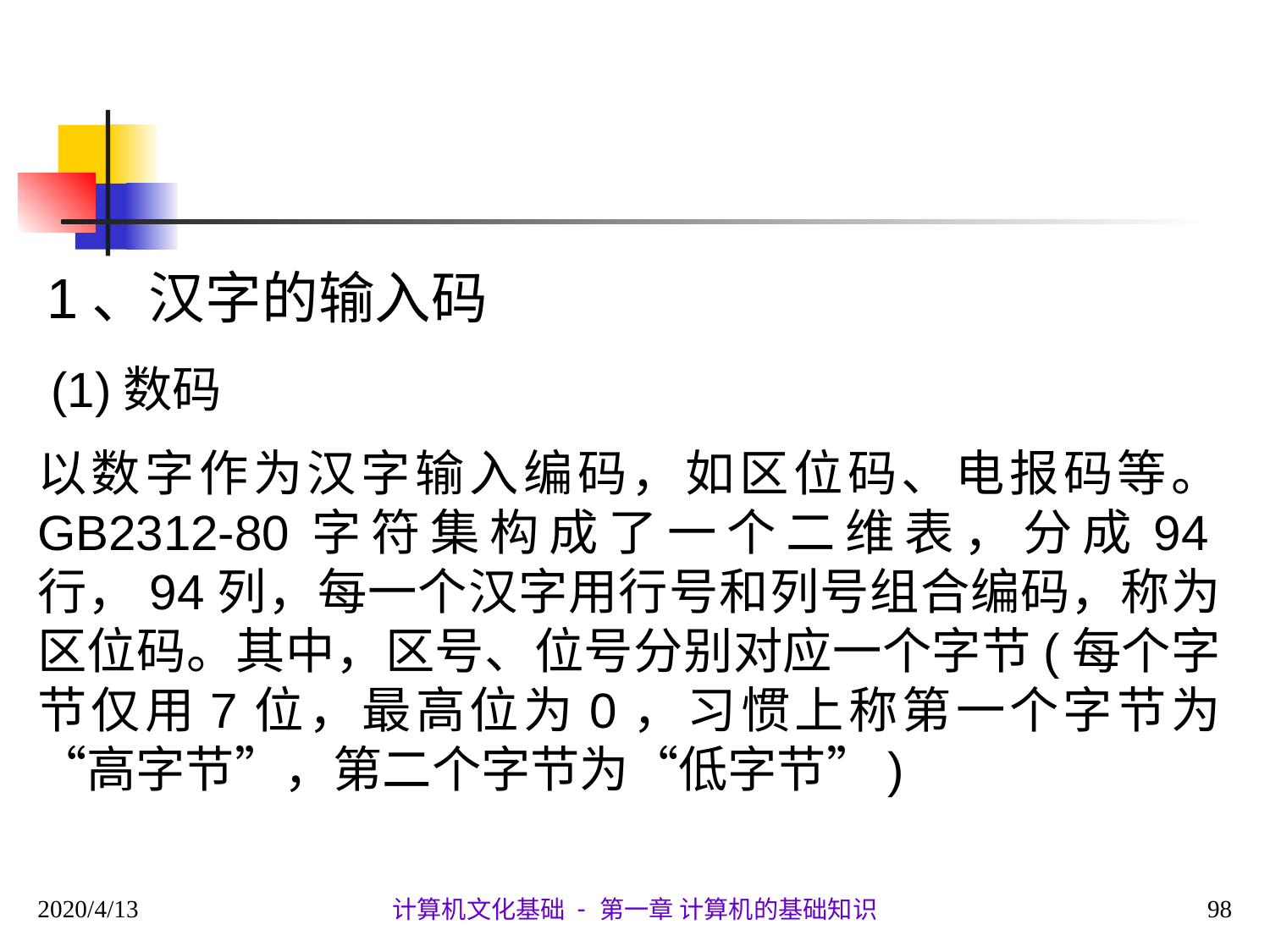

1、汉字的输入码
 (1)数码
以数字作为汉字输入编码，如区位码、电报码等。 GB2312-80字符集构成了一个二维表，分成94行，94列，每一个汉字用行号和列号组合编码，称为区位码。其中，区号、位号分别对应一个字节(每个字节仅用7位，最高位为0，习惯上称第一个字节为“高字节”，第二个字节为“低字节”)
2020/4/13
98
计算机文化基础 - 第一章 计算机的基础知识